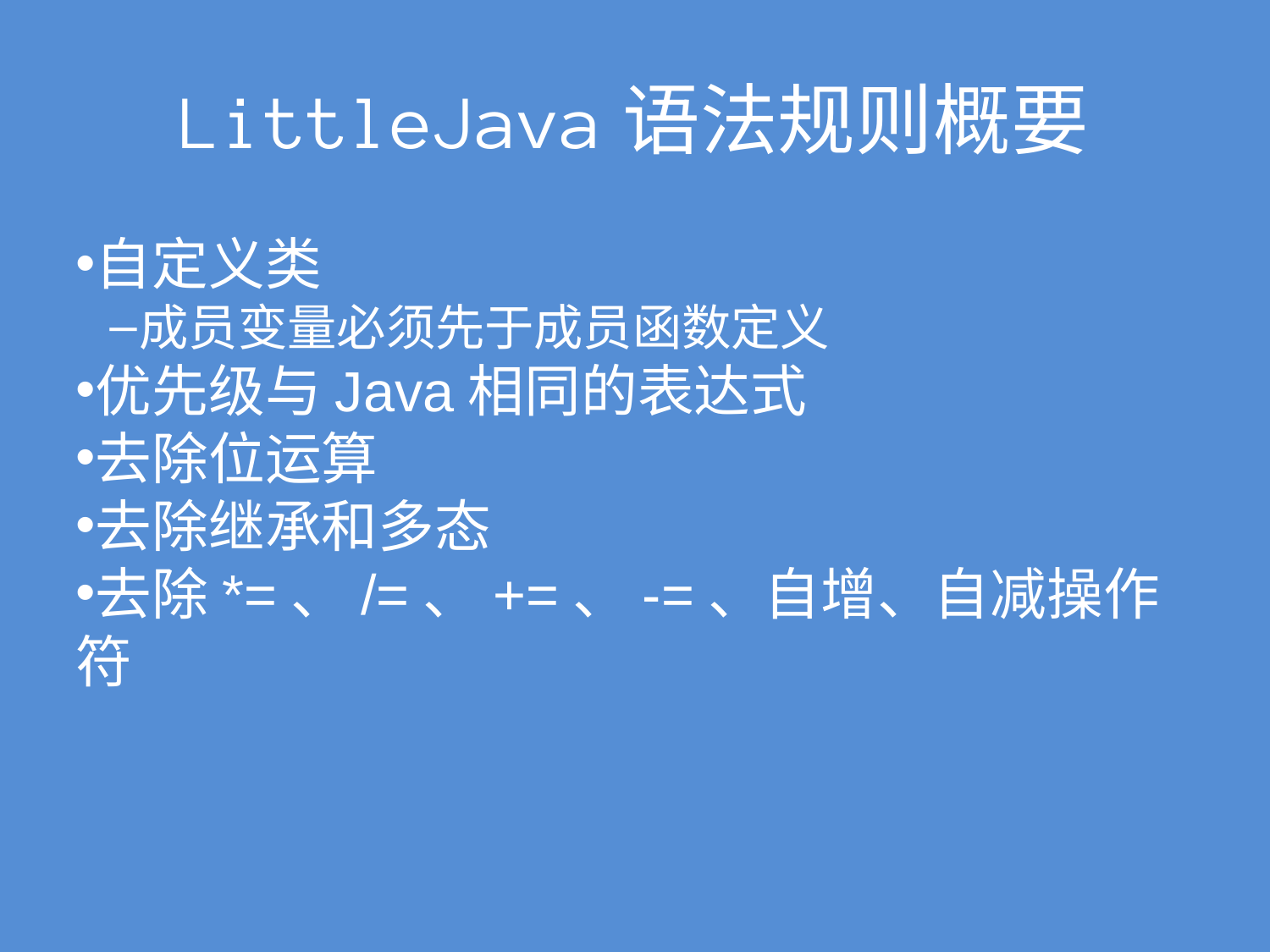

LittleJava语法规则概要
自定义类
成员变量必须先于成员函数定义
优先级与Java相同的表达式
去除位运算
去除继承和多态
去除*=、/=、+=、-=、自增、自减操作符